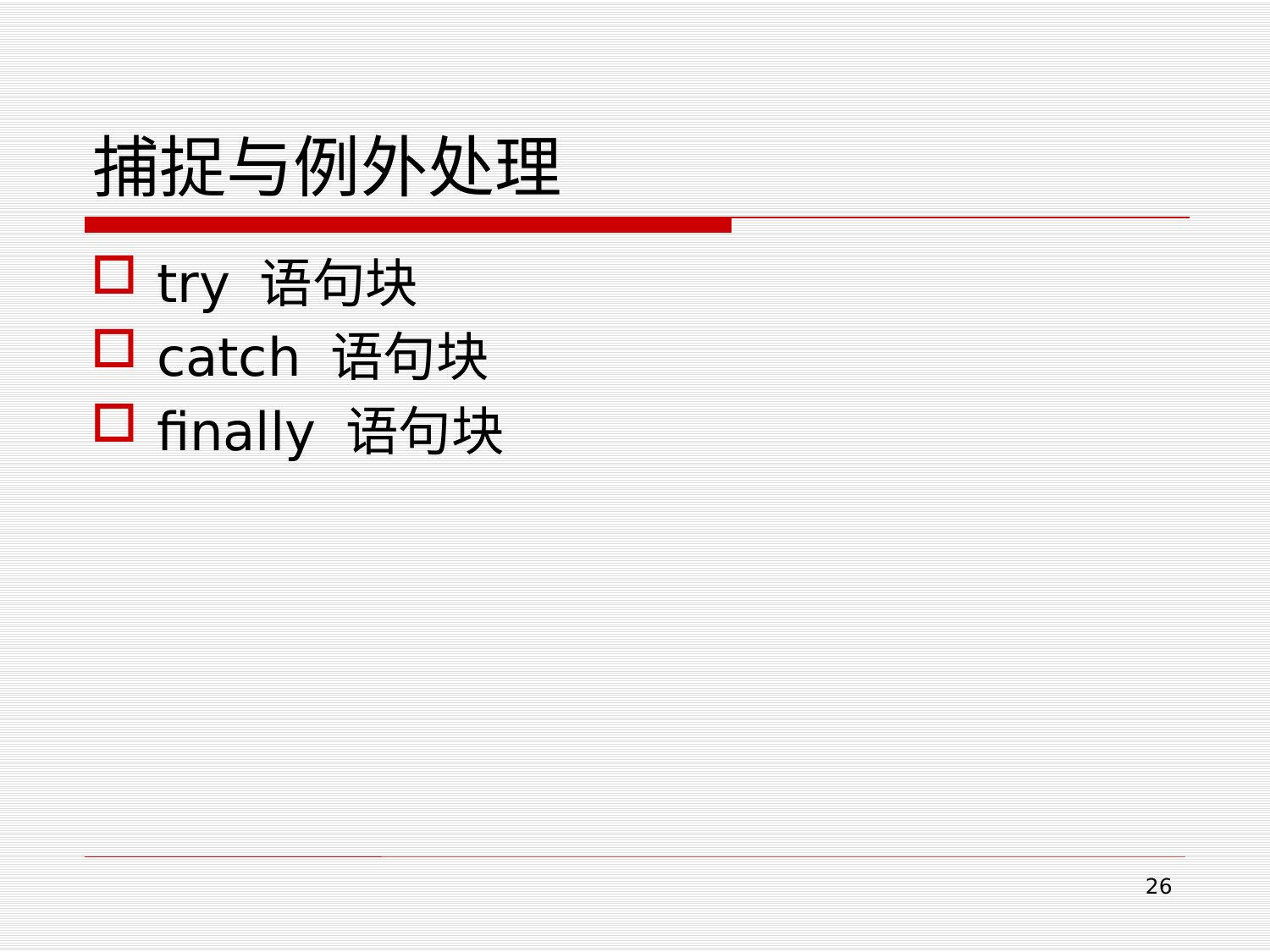

# 捕捉与例外处理
try 语句块
catch 语句块
finally 语句块

26